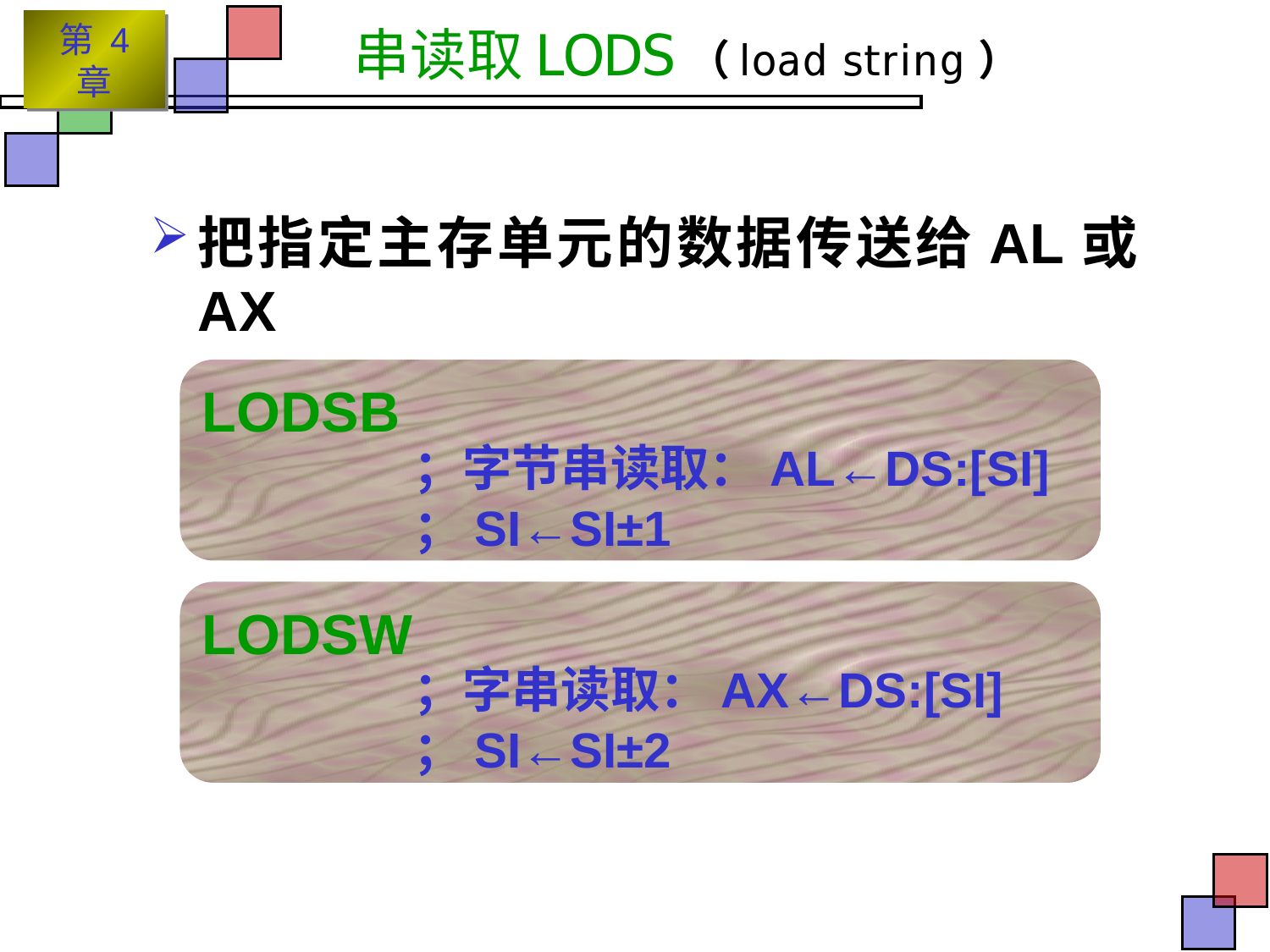

# 串读取LODS（load string）
把指定主存单元的数据传送给AL或AX
LODSB
	；字节串读取：AL←DS:[SI]
	；SI←SI±1
LODSW
	；字串读取：AX←DS:[SI]
	；SI←SI±2